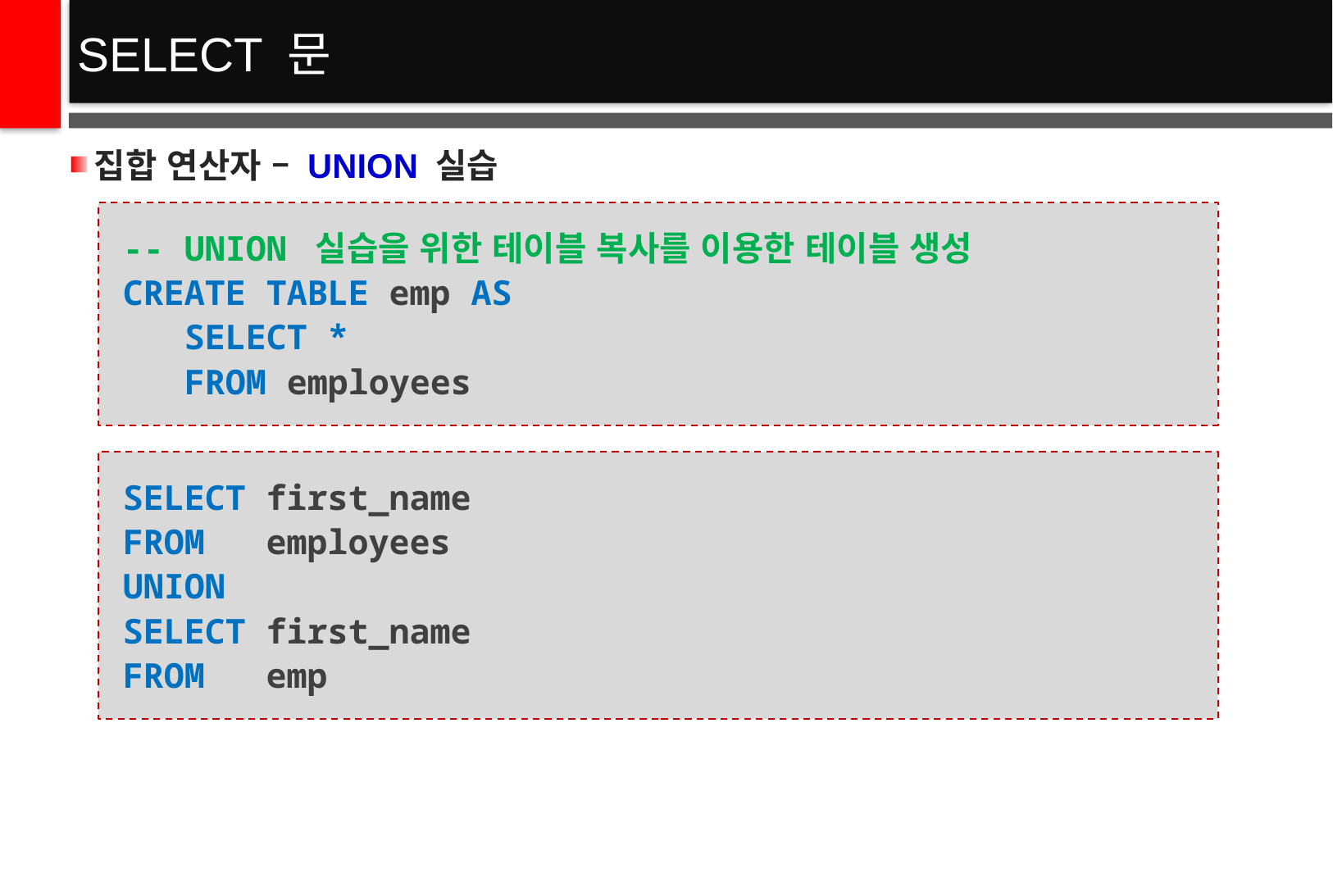

# SELECT 문
집합 연산자 – UNION 실습
-- UNION 실습을 위한 테이블 복사를 이용한 테이블 생성
CREATE TABLE emp AS
SELECT *
FROM employees
SELECT first_name
FROM   employees
UNION
SELECT first_name
FROM   emp